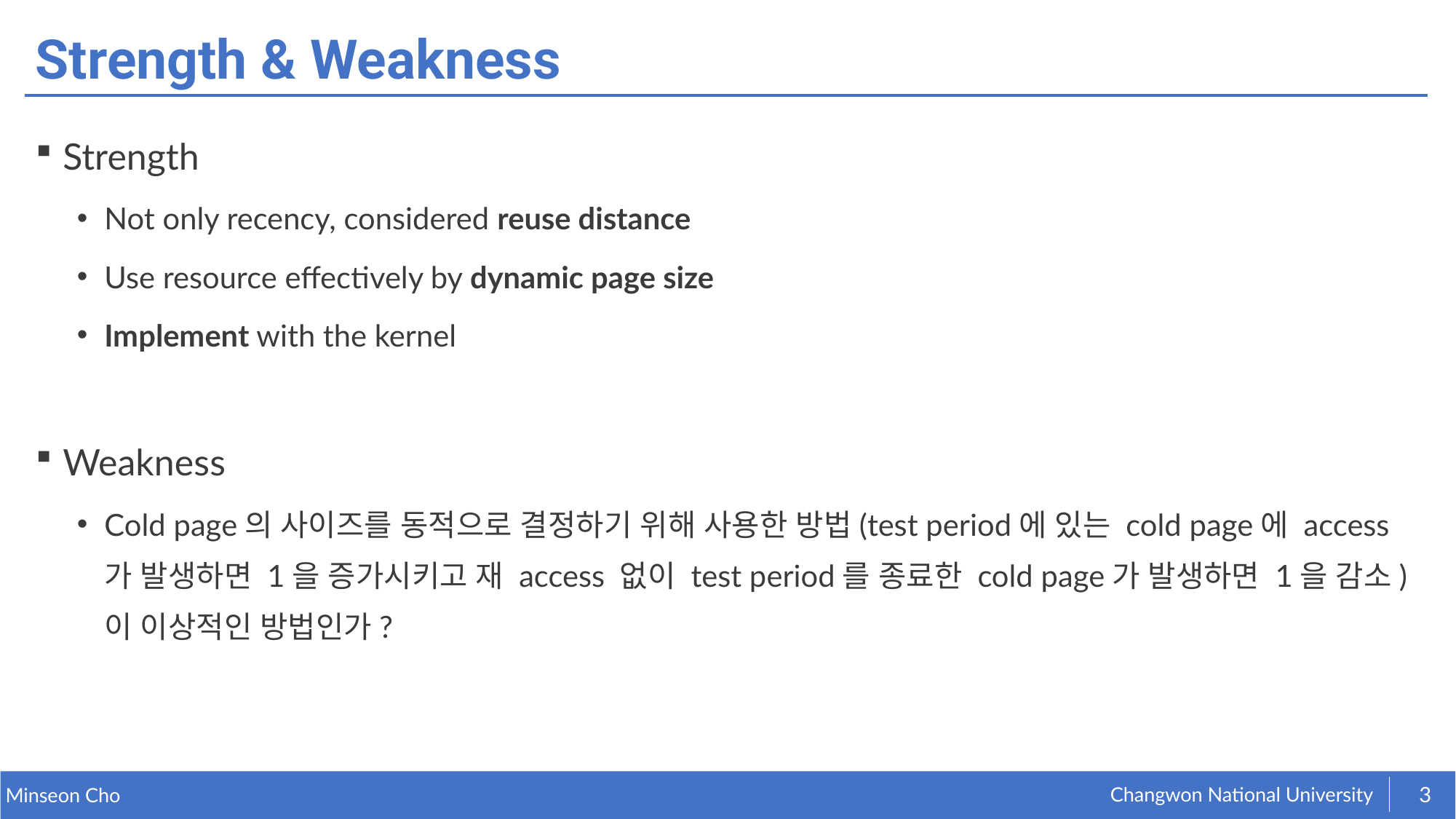

# Strength & Weakness
Strength
Not only recency, considered reuse distance
Use resource effectively by dynamic page size
Implement with the kernel

Weakness
Cold page의 사이즈를 동적으로 결정하기 위해 사용한 방법(test period에 있는 cold page에 access가 발생하면 1을 증가시키고 재 access 없이 test period를 종료한 cold page가 발생하면 1을 감소)이 이상적인 방법인가?
3